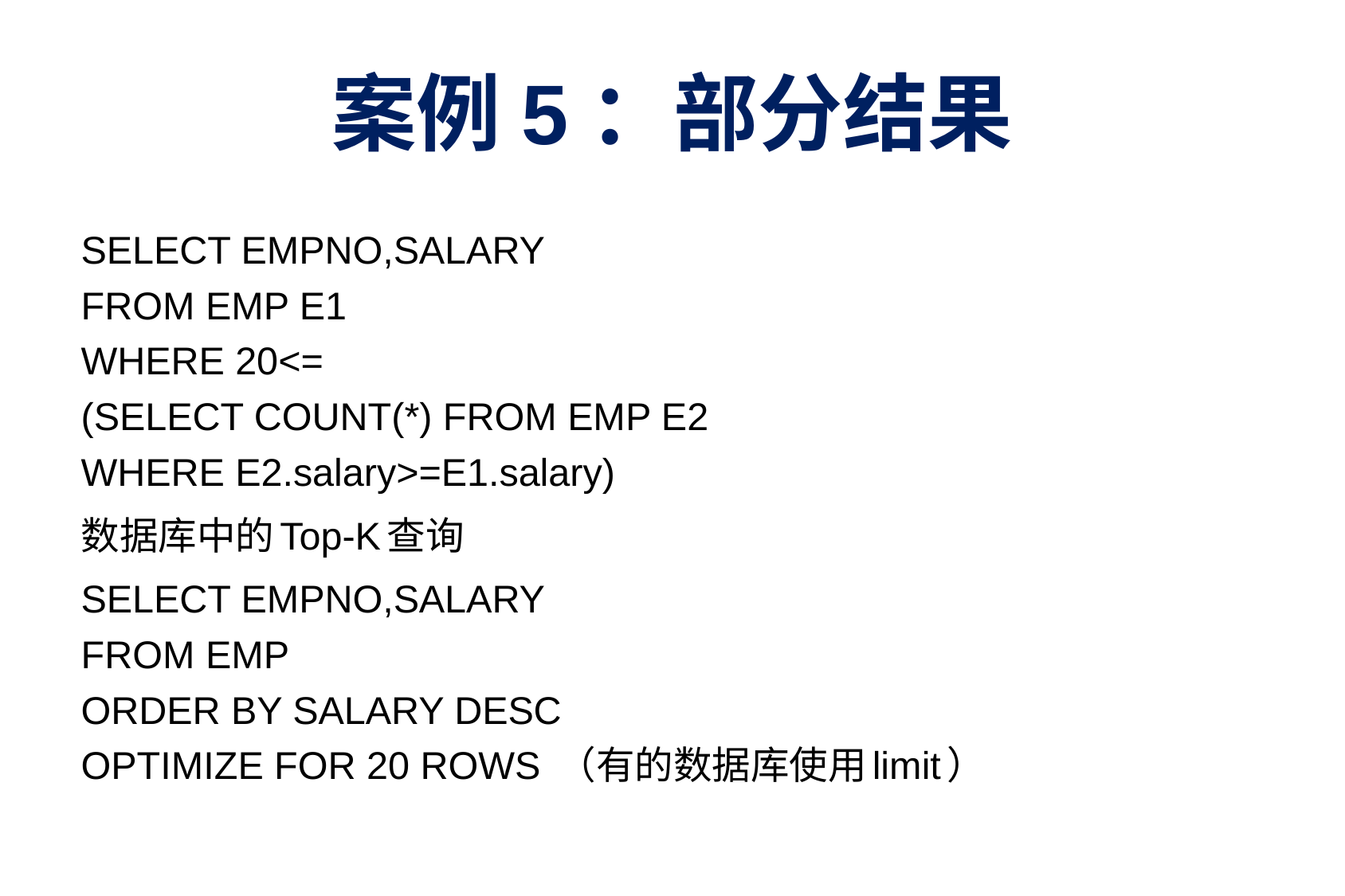

# 案例5：部分结果
SELECT EMPNO,SALARY
FROM EMP E1
WHERE 20<=
(SELECT COUNT(*) FROM EMP E2
WHERE E2.salary>=E1.salary)
数据库中的Top-K查询
SELECT EMPNO,SALARY
FROM EMP
ORDER BY SALARY DESC
OPTIMIZE FOR 20 ROWS （有的数据库使用limit）